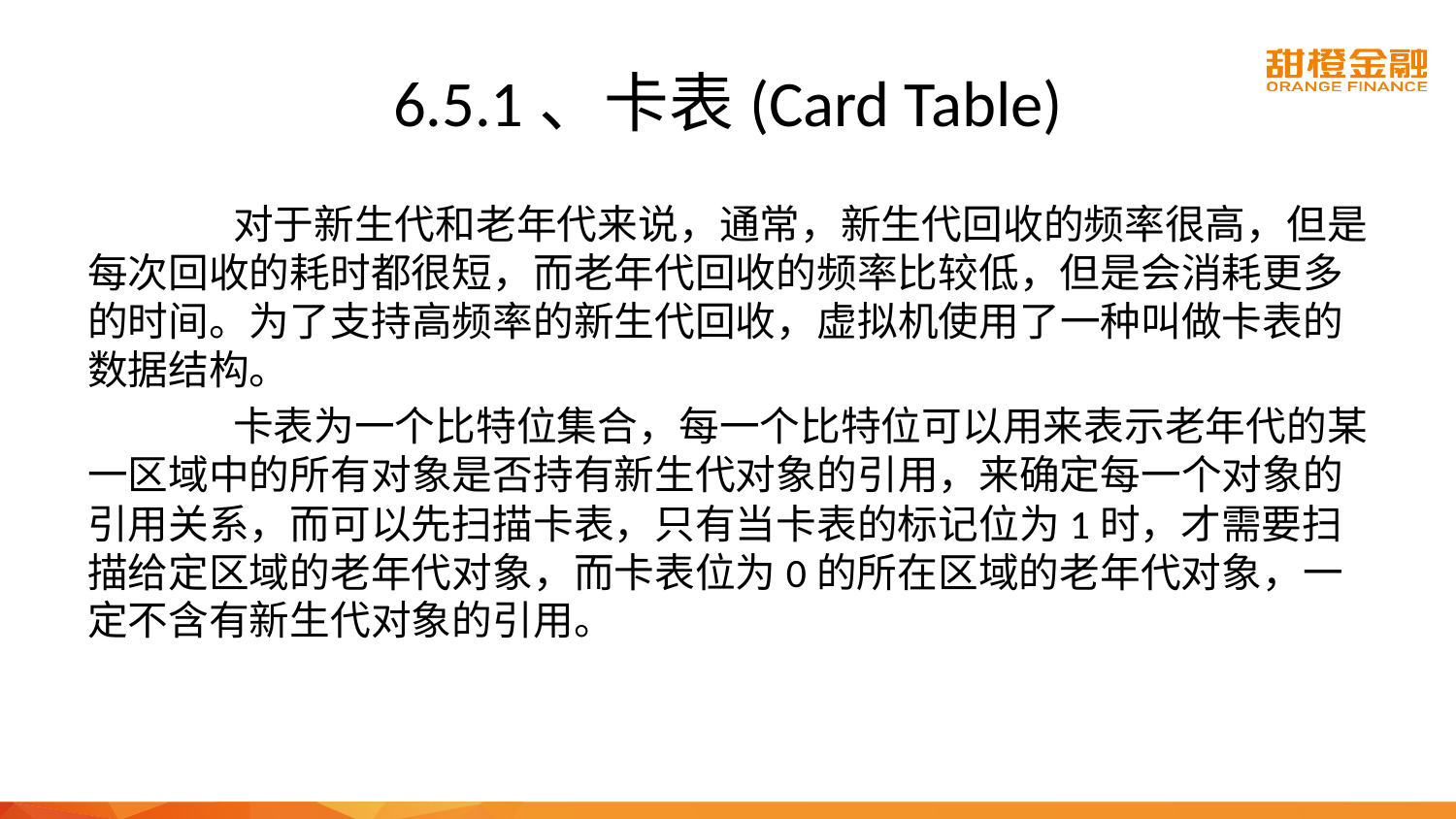

# 6.5.1、卡表(Card Table)
	对于新生代和老年代来说，通常，新生代回收的频率很高，但是每次回收的耗时都很短，而老年代回收的频率比较低，但是会消耗更多的时间。为了支持高频率的新生代回收，虚拟机使用了一种叫做卡表的数据结构。
	卡表为一个比特位集合，每一个比特位可以用来表示老年代的某一区域中的所有对象是否持有新生代对象的引用，来确定每一个对象的引用关系，而可以先扫描卡表，只有当卡表的标记位为1时，才需要扫描给定区域的老年代对象，而卡表位为0的所在区域的老年代对象，一定不含有新生代对象的引用。